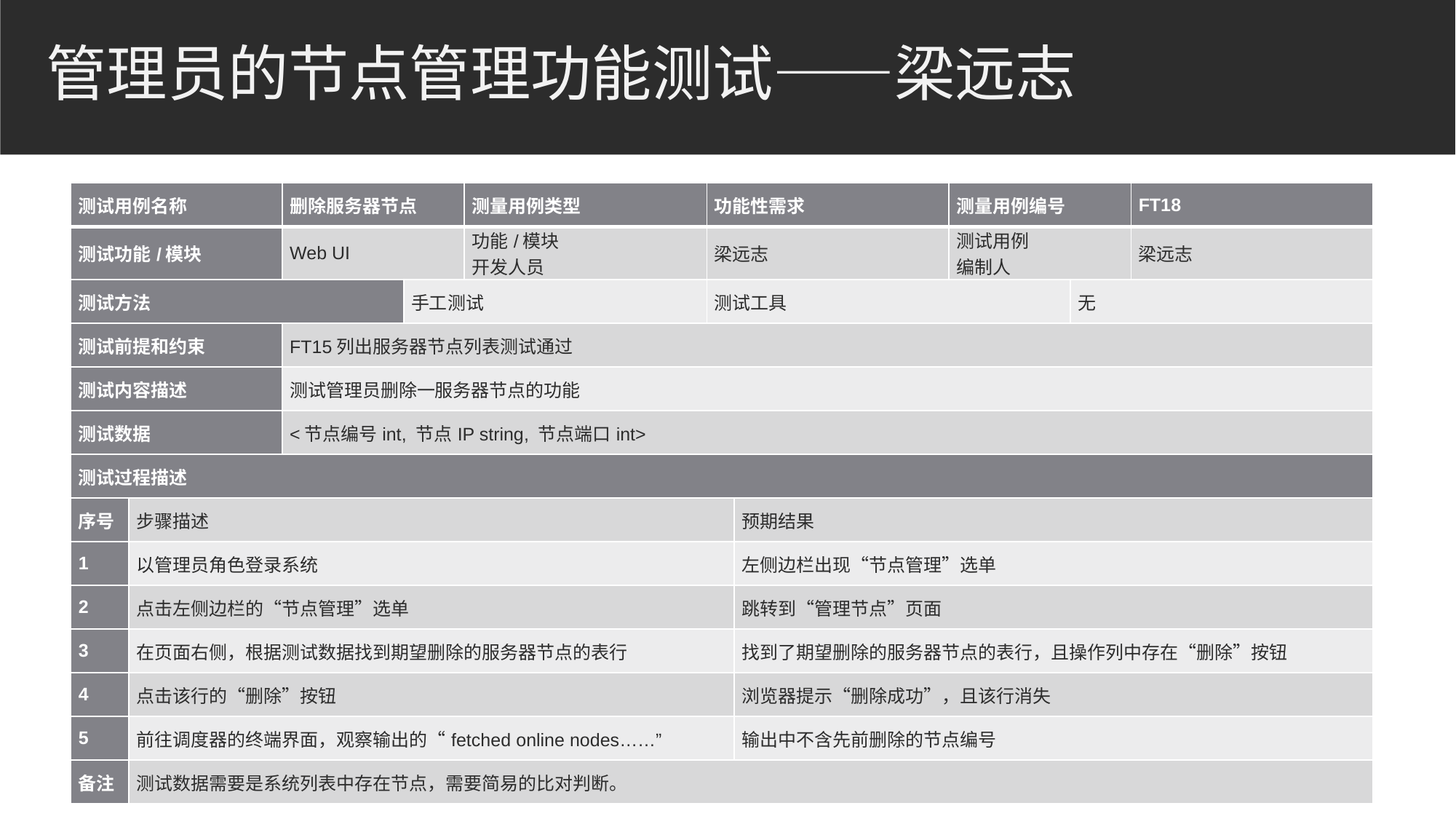

# 管理员的节点管理功能测试——梁远志
| 测试用例名称 |  | 删除服务器节点 |  | 测量用例类型 | 功能性需求 |  | 测量用例编号 |  | FT18 |
| --- | --- | --- | --- | --- | --- | --- | --- | --- | --- |
| 测试功能/模块 |  | Web UI |  | 功能/模块 开发人员 | 梁远志 |  | 测试用例 编制人 |  | 梁远志 |
| 测试方法 |  |  | 手工测试 |  | 测试工具 |  |  | 无 |  |
| 测试前提和约束 |  | FT15列出服务器节点列表测试通过 |  |  |  |  |  |  |  |
| 测试内容描述 |  | 测试管理员删除一服务器节点的功能 |  |  |  |  |  |  |  |
| 测试数据 |  | <节点编号int, 节点IP string, 节点端口int> |  |  |  |  |  |  |  |
| 测试过程描述 |  |  |  |  |  |  |  |  |  |
| 序号 | 步骤描述 |  |  |  |  | 预期结果 |  |  |  |
| 1 | 以管理员角色登录系统 |  |  |  |  | 左侧边栏出现“节点管理”选单 |  |  |  |
| 2 | 点击左侧边栏的“节点管理”选单 |  |  |  |  | 跳转到“管理节点”页面 |  |  |  |
| 3 | 在页面右侧，根据测试数据找到期望删除的服务器节点的表行 |  |  |  |  | 找到了期望删除的服务器节点的表行，且操作列中存在“删除”按钮 |  |  |  |
| 4 | 点击该行的“删除”按钮 |  |  |  |  | 浏览器提示“删除成功”，且该行消失 |  |  |  |
| 5 | 前往调度器的终端界面，观察输出的“fetched online nodes……” |  |  |  |  | 输出中不含先前删除的节点编号 |  |  |  |
| 备注 | 测试数据需要是系统列表中存在节点，需要简易的比对判断。 |  |  |  |  |  |  |  |  |